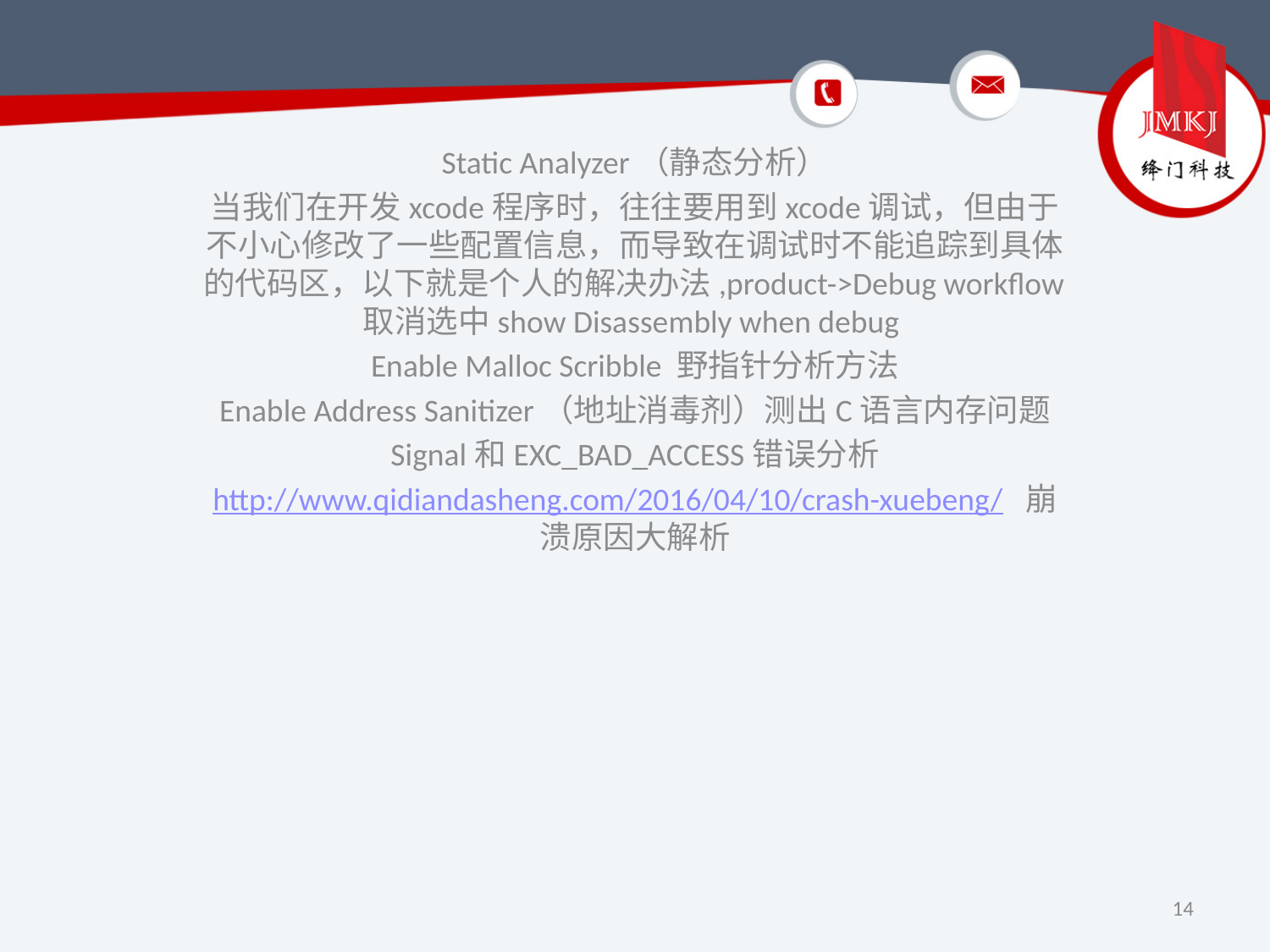

Static Analyzer（静态分析）
当我们在开发xcode程序时，往往要用到xcode调试，但由于不小心修改了一些配置信息，而导致在调试时不能追踪到具体的代码区，以下就是个人的解决办法,product->Debug workflow取消选中show Disassembly when debug
Enable Malloc Scribble 野指针分析方法
Enable Address Sanitizer（地址消毒剂）测出C语言内存问题
Signal和EXC_BAD_ACCESS错误分析
http://www.qidiandasheng.com/2016/04/10/crash-xuebeng/  崩溃原因大解析

14